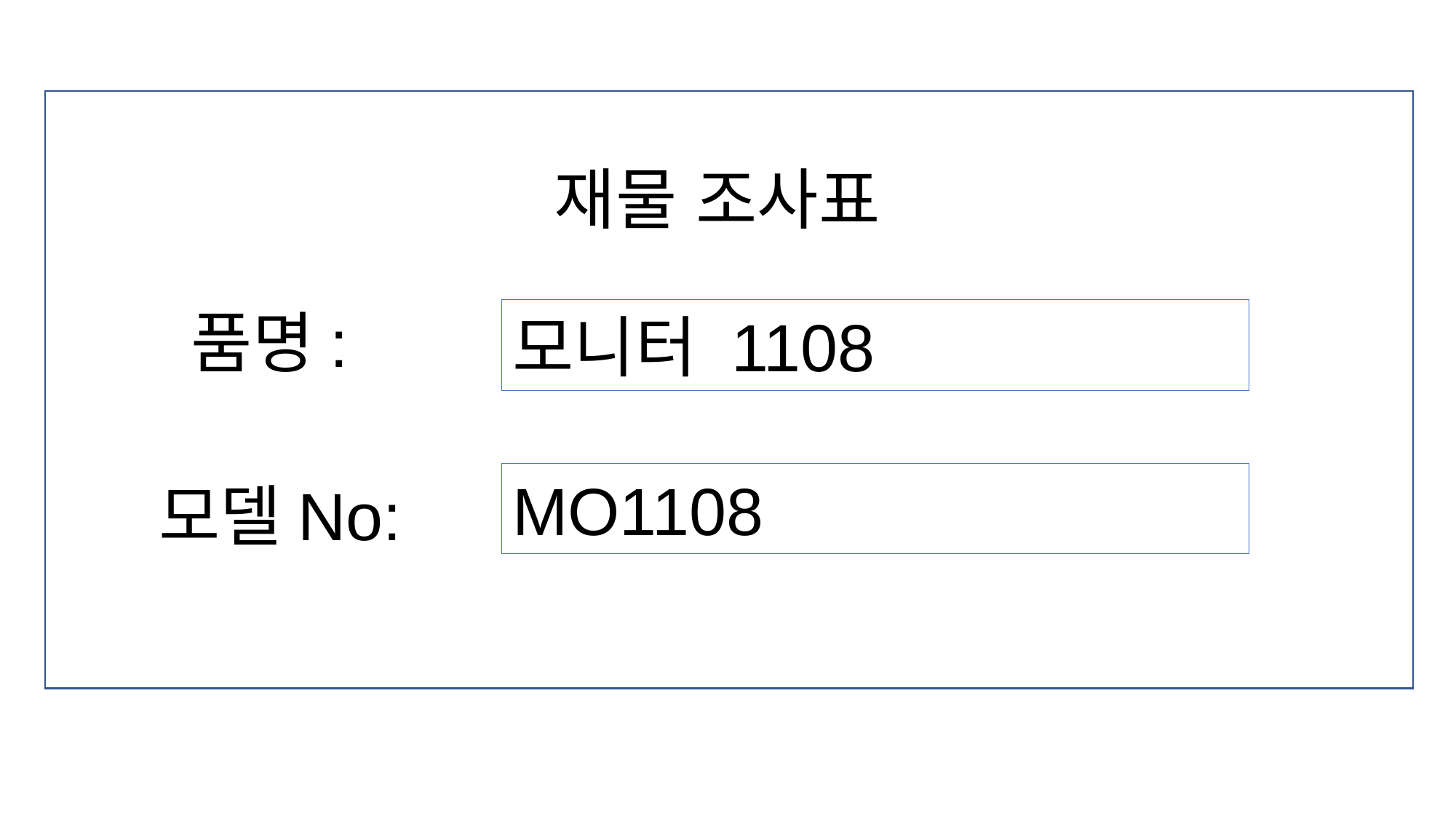

재물 조사표
품명:
모니터 1108
MO1108
모델No: